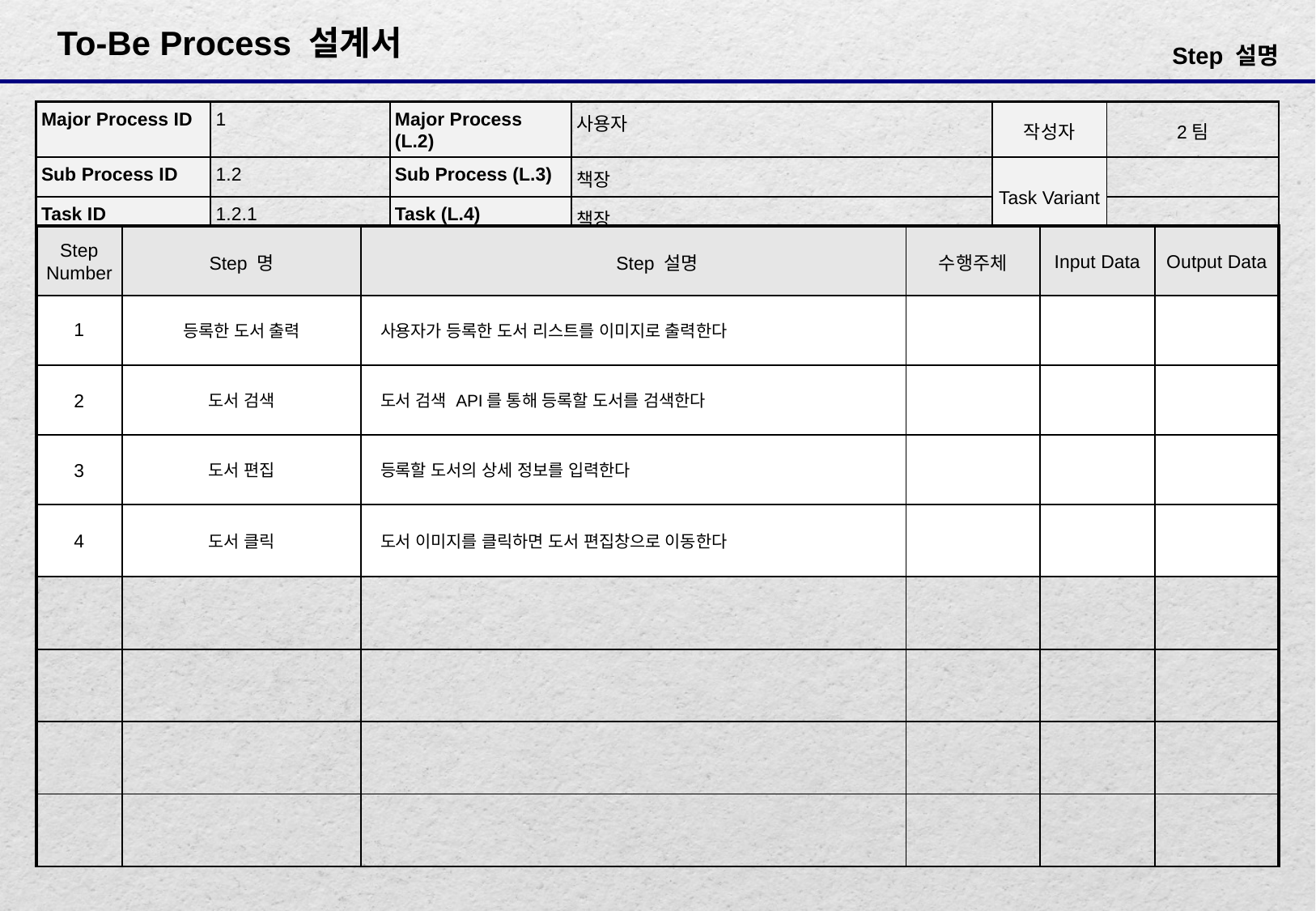

| Major Process ID | 1 | Major Process (L.2) | 사용자 | 작성자 | 2팀 |
| --- | --- | --- | --- | --- | --- |
| Sub Process ID | 1.2 | Sub Process (L.3) | 책장 | Task Variant |  |
| Task ID | 1.2.1 | Task (L.4) | 책장 |  |  |
| Step Number | Step 명 | Step 설명 | 수행주체 | Input Data | Output Data |
| --- | --- | --- | --- | --- | --- |
| 1 | 등록한 도서 출력 | 사용자가 등록한 도서 리스트를 이미지로 출력한다 |  |  |  |
| 2 | 도서 검색 | 도서 검색 API를 통해 등록할 도서를 검색한다 |  |  |  |
| 3 | 도서 편집 | 등록할 도서의 상세 정보를 입력한다 |  |  |  |
| 4 | 도서 클릭 | 도서 이미지를 클릭하면 도서 편집창으로 이동한다 |  |  |  |
|  |  |  |  |  |  |
|  |  |  |  |  |  |
|  |  |  |  |  |  |
|  |  |  |  |  |  |